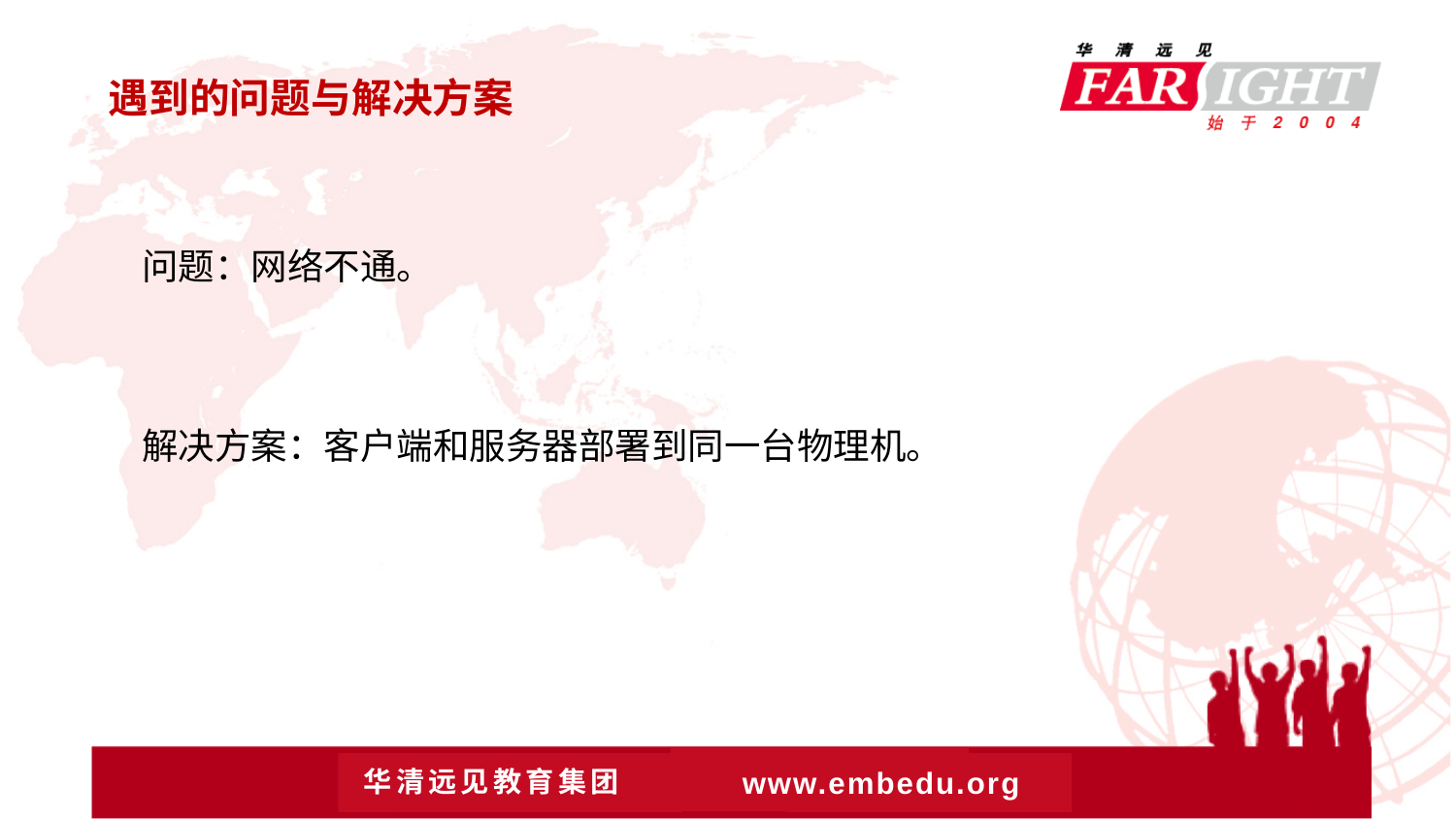

# 遇到的问题与解决方案
   问题：网络不通。

   解决方案：客户端和服务器部署到同一台物理机。